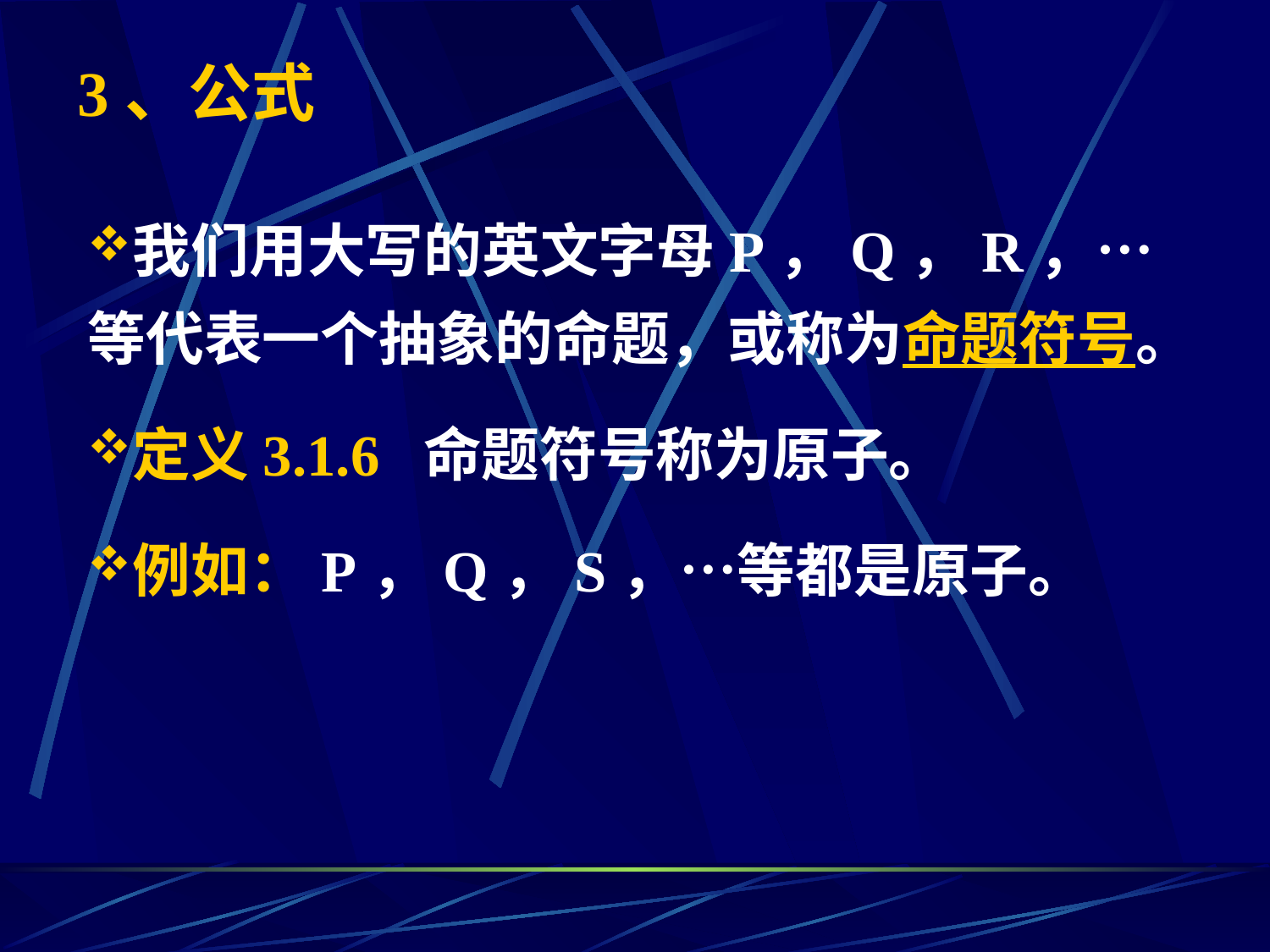

# 3、公式
我们用大写的英文字母P，Q，R，…等代表一个抽象的命题，或称为命题符号。
定义3.1.6  命题符号称为原子。
例如：P，Q，S，…等都是原子。
15